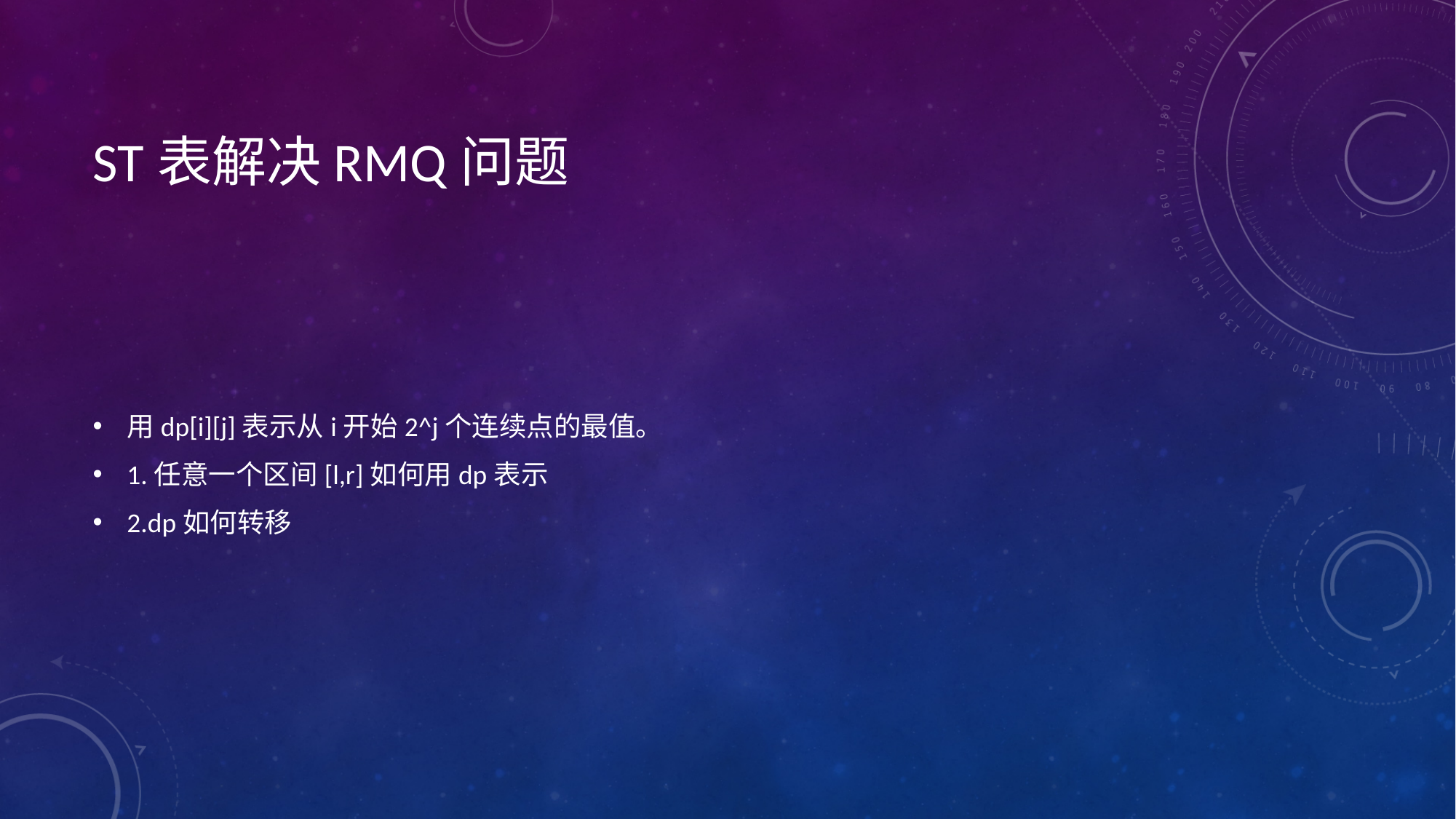

# ST表解决RMQ问题
用dp[i][j]表示从i开始2^j个连续点的最值。
1.任意一个区间[l,r]如何用dp表示
2.dp如何转移